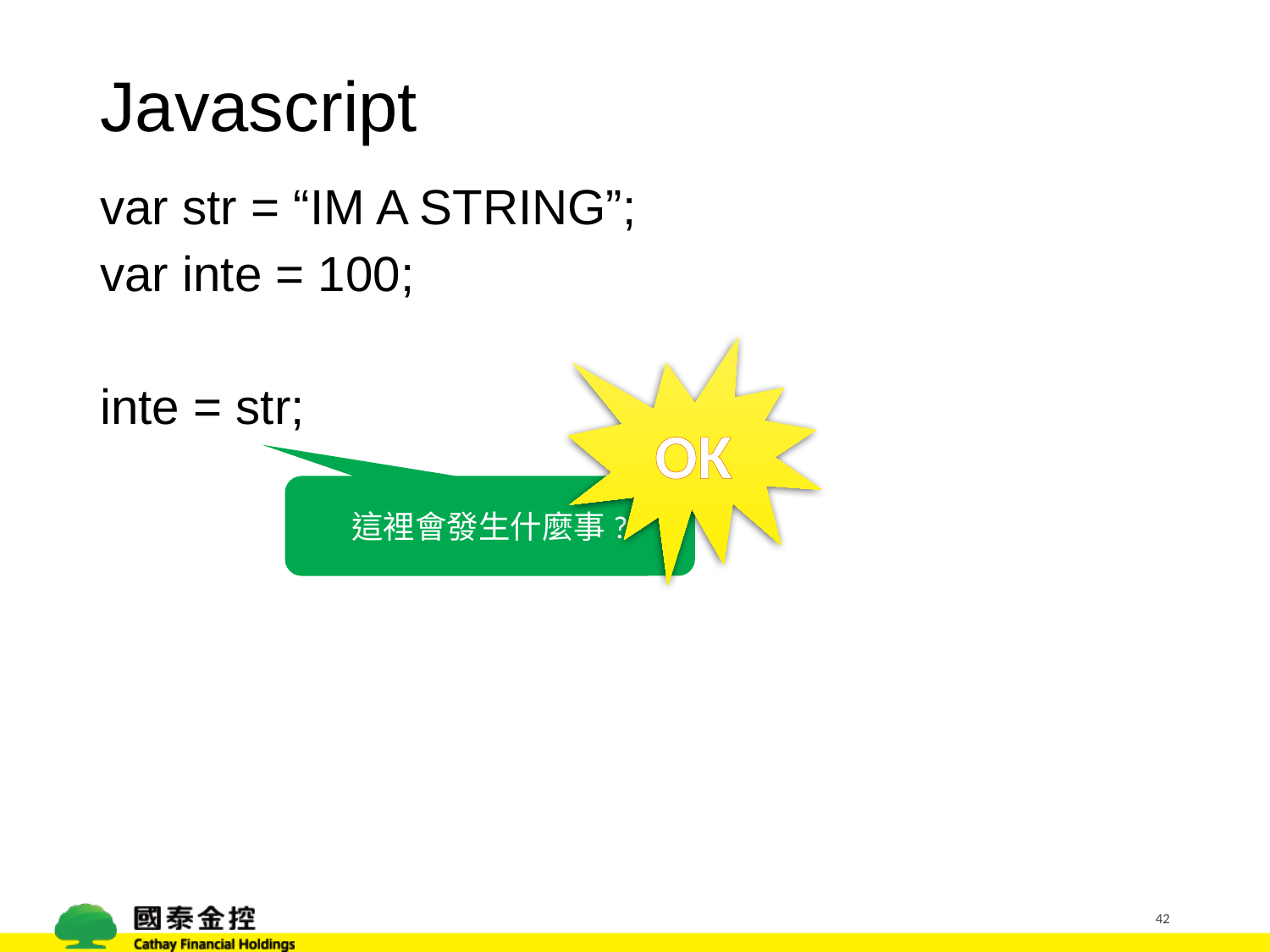

# Javascript
var str = “IM A STRING”;
var inte = 100;

inte = str;

OK
這裡會發生什麼事?